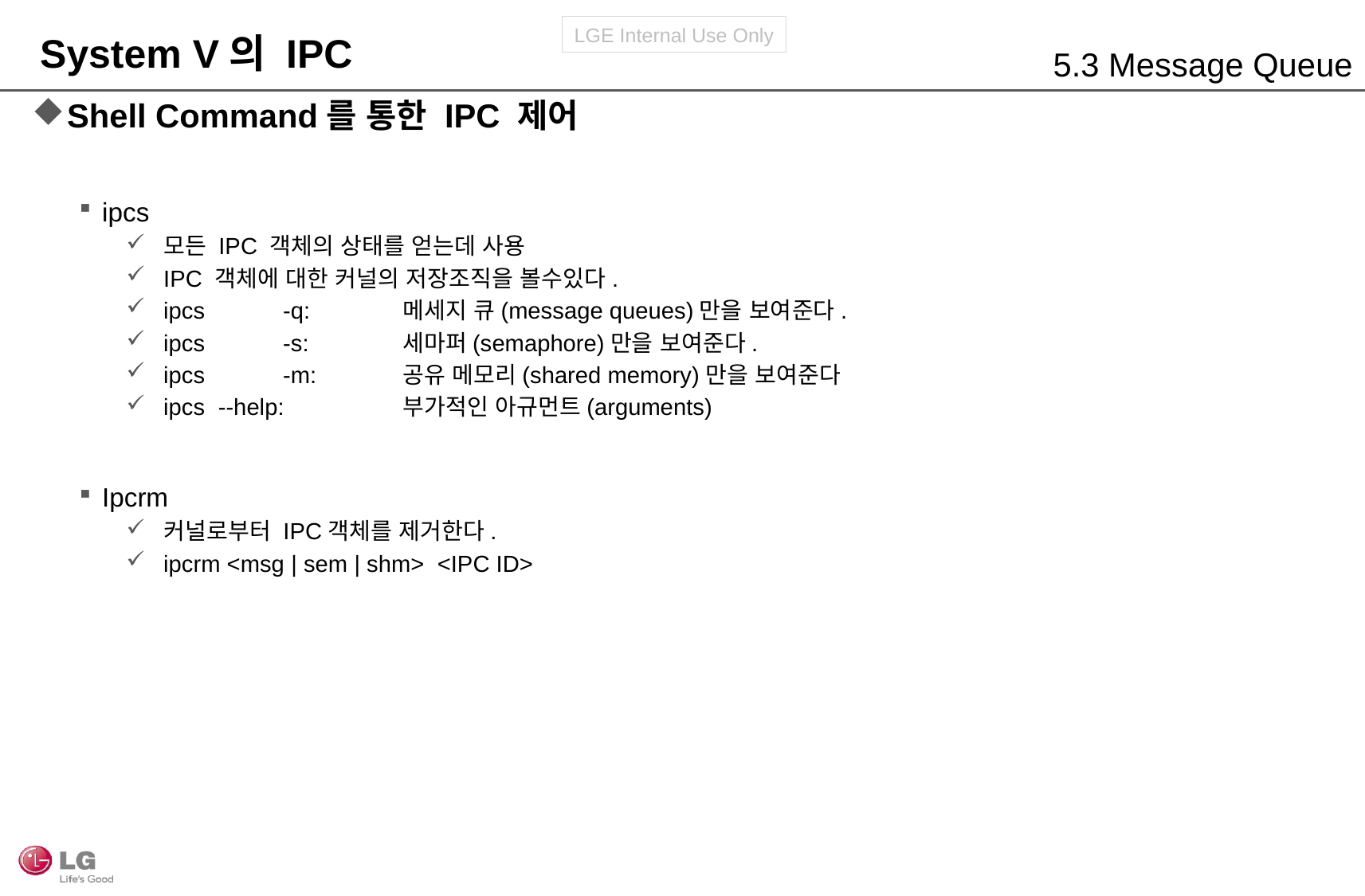

System V의 IPC
5.3 Message Queue

Shell Command를 통한 IPC 제어

ipcs
모든 IPC 객체의 상태를 얻는데 사용
IPC 객체에 대한 커널의 저장조직을 볼수있다.
ipcs	-q:	메세지 큐(message queues)만을 보여준다.
ipcs	-s:	세마퍼(semaphore)만을 보여준다.
ipcs	-m:	공유 메모리(shared memory)만을 보여준다
ipcs  --help:	부가적인 아규먼트(arguments)

Ipcrm
커널로부터 IPC객체를 제거한다.
ipcrm <msg | sem | shm>  <IPC ID>